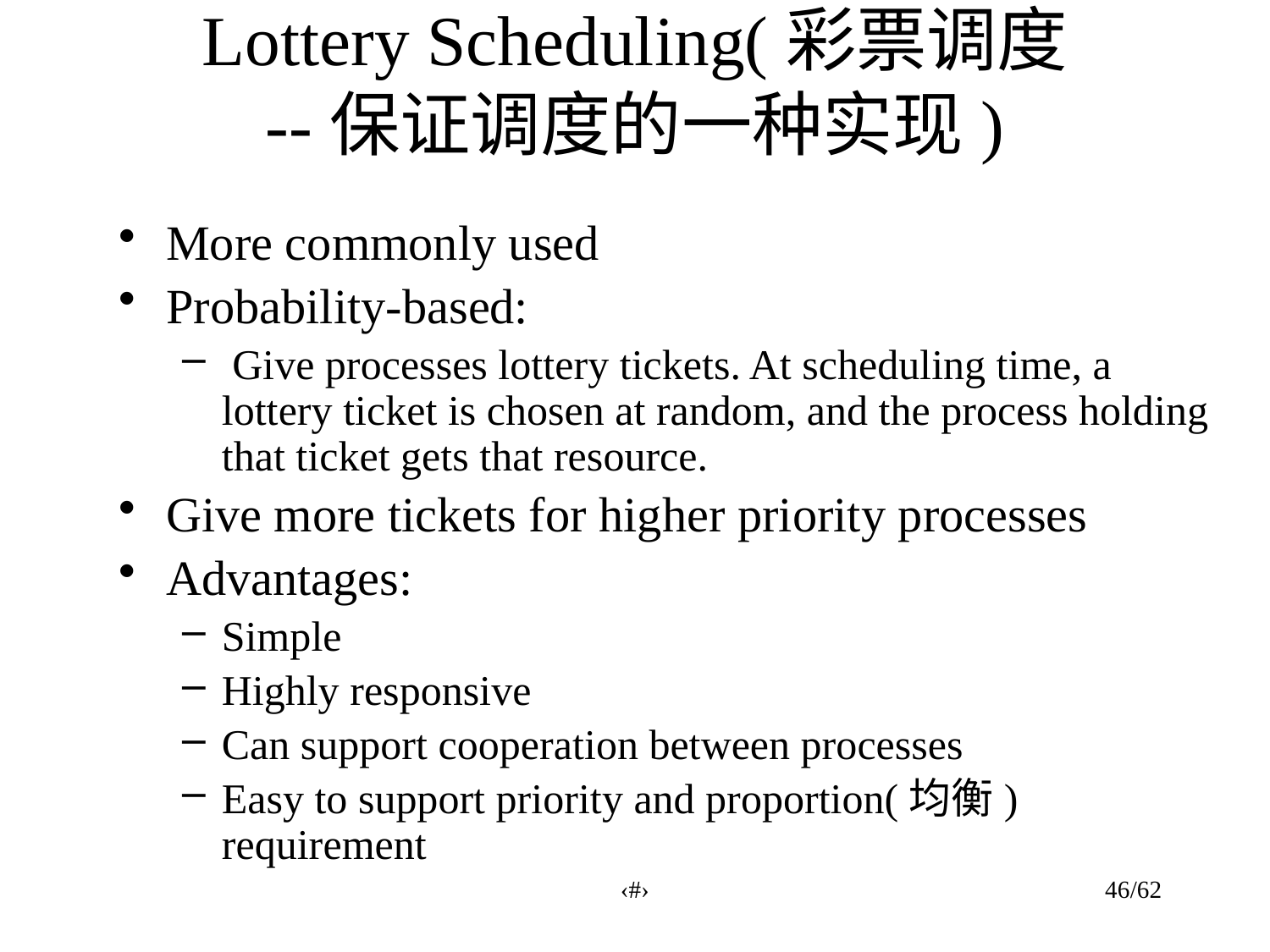

# Lottery Scheduling(彩票调度 --保证调度的一种实现)
More commonly used
Probability-based:
 Give processes lottery tickets. At scheduling time, a lottery ticket is chosen at random, and the process holding that ticket gets that resource.
Give more tickets for higher priority processes
Advantages:
Simple
Highly responsive
Can support cooperation between processes
Easy to support priority and proportion(均衡) requirement

‹#›
46/62